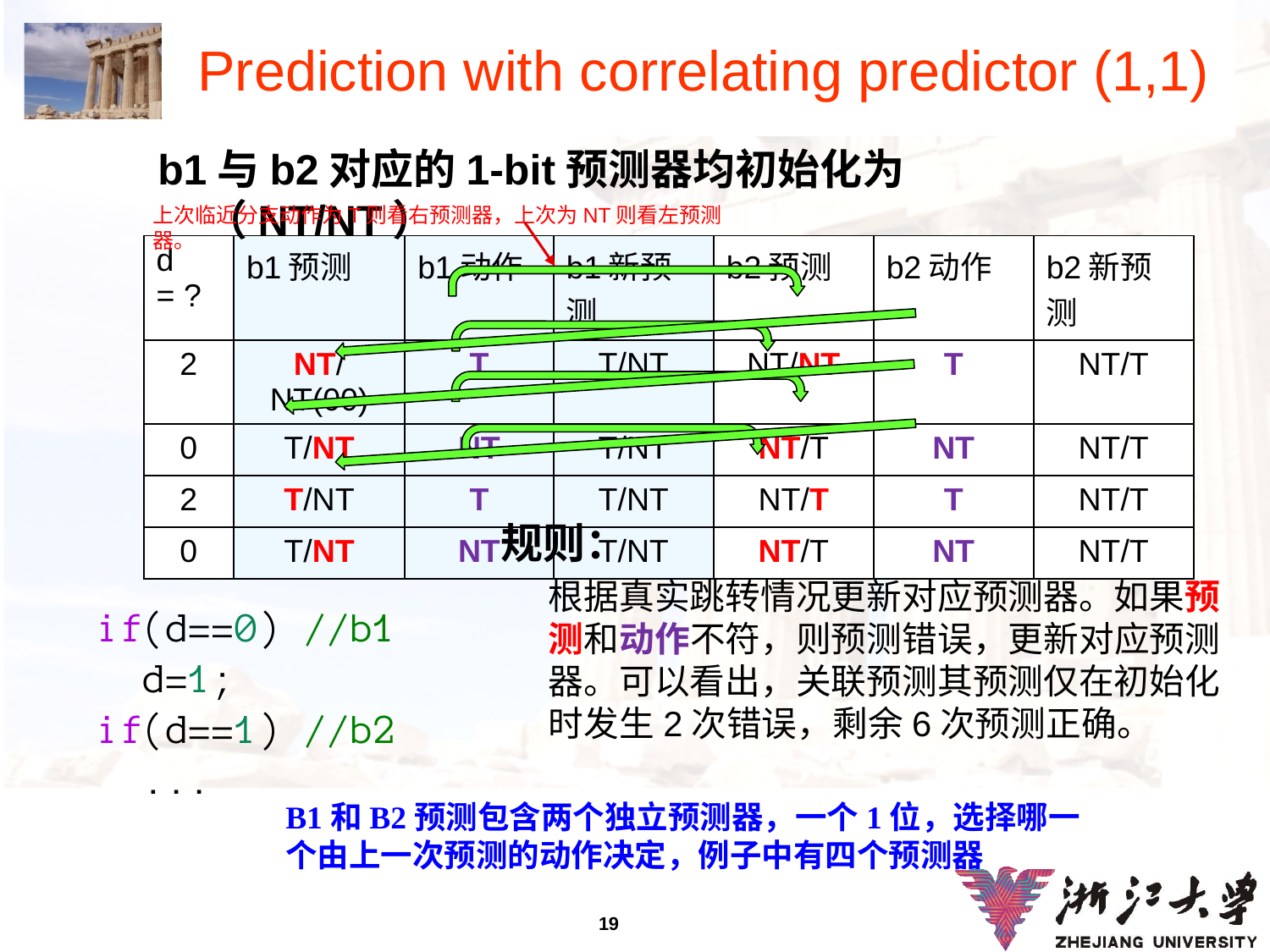

# Prediction with correlating predictor (1,1)
b1与b2对应的1-bit预测器均初始化为（NT/NT）
上次临近分支动作为T则看右预测器，上次为NT则看左预测器。
| d = ? | b1预测 | b1动作 | b1新预测 | b2预测 | b2动作 | b2新预测 |
| --- | --- | --- | --- | --- | --- | --- |
| 2 | NT/NT(00) | T | T/NT | NT/NT | T | NT/T |
| 0 | T/NT | NT | T/NT | NT/T | NT | NT/T |
| 2 | T/NT | T | T/NT | NT/T | T | NT/T |
| 0 | T/NT | NT | T/NT | NT/T | NT | NT/T |

规则：
	根据真实跳转情况更新对应预测器。如果预测和动作不符，则预测错误，更新对应预测器。可以看出，关联预测其预测仅在初始化时发生2次错误，剩余6次预测正确。

if(d==0) //b1
  d=1;
if(d==1) //b2
  ...
B1和B2预测包含两个独立预测器，一个1位，选择哪一个由上一次预测的动作决定，例子中有四个预测器